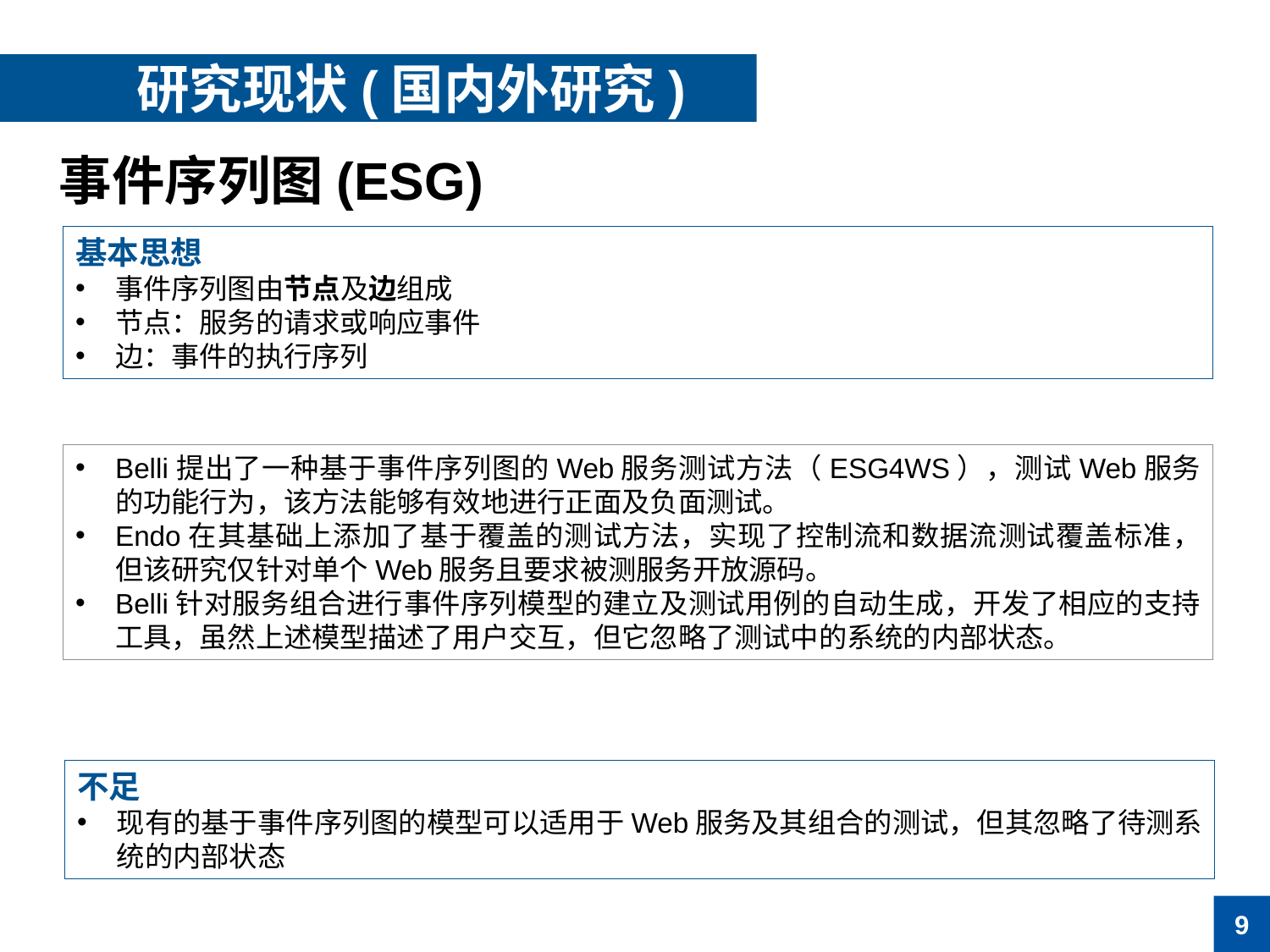

研究现状(国内外研究)
事件序列图(ESG)
基本思想
事件序列图由节点及边组成
节点：服务的请求或响应事件
边：事件的执行序列
Belli提出了一种基于事件序列图的Web服务测试方法（ESG4WS），测试Web服务的功能行为，该方法能够有效地进行正面及负面测试。
Endo在其基础上添加了基于覆盖的测试方法，实现了控制流和数据流测试覆盖标准，但该研究仅针对单个Web服务且要求被测服务开放源码。
Belli针对服务组合进行事件序列模型的建立及测试用例的自动生成，开发了相应的支持工具，虽然上述模型描述了用户交互，但它忽略了测试中的系统的内部状态。
不足
现有的基于事件序列图的模型可以适用于Web服务及其组合的测试，但其忽略了待测系统的内部状态
9